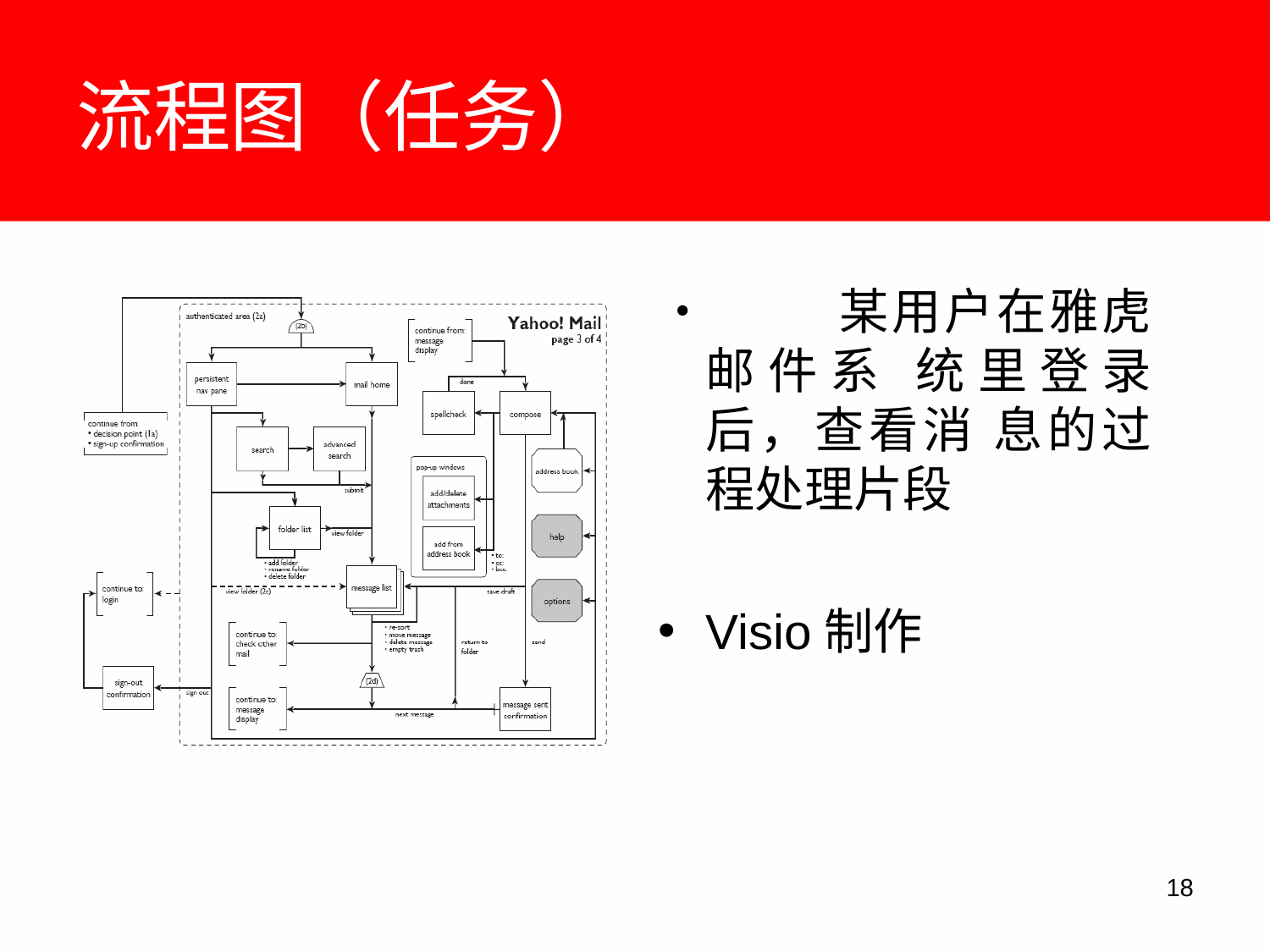

# 流程图（任务）

•	某用户在雅虎邮件系 统里登录后，查看消 息的过程处理片段

Visio制作
18